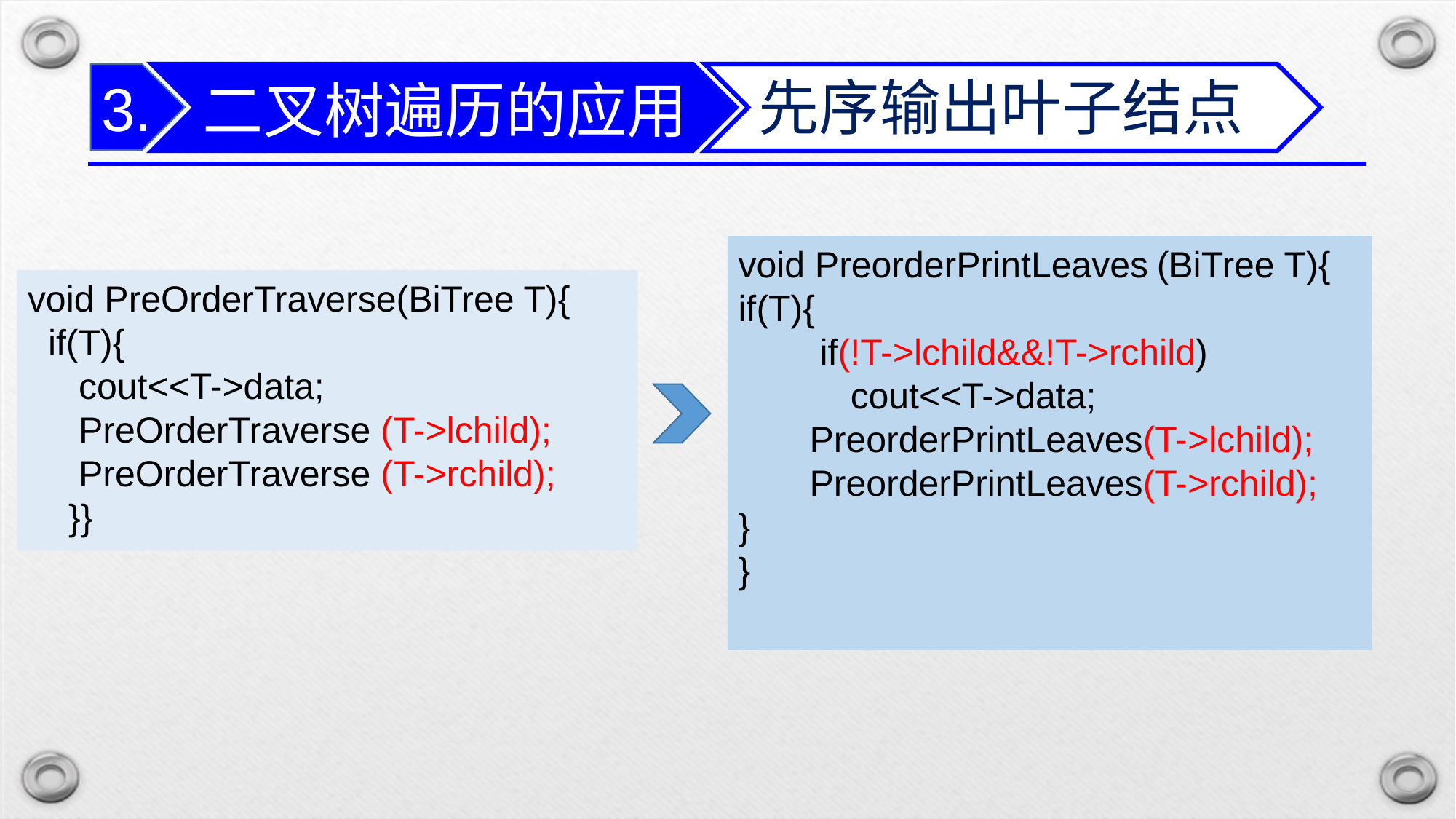

二叉树遍历的应用

3.
先序输出叶子结点
void PreorderPrintLeaves (BiTree T){
if(T){
        if(!T->lchild&&!T->rchild)
           cout<<T->data;
       PreorderPrintLeaves(T->lchild);
       PreorderPrintLeaves(T->rchild);
}
}
void PreOrderTraverse(BiTree T){
  if(T){
     cout<<T->data;
     PreOrderTraverse (T->lchild);
     PreOrderTraverse (T->rchild);
    }}